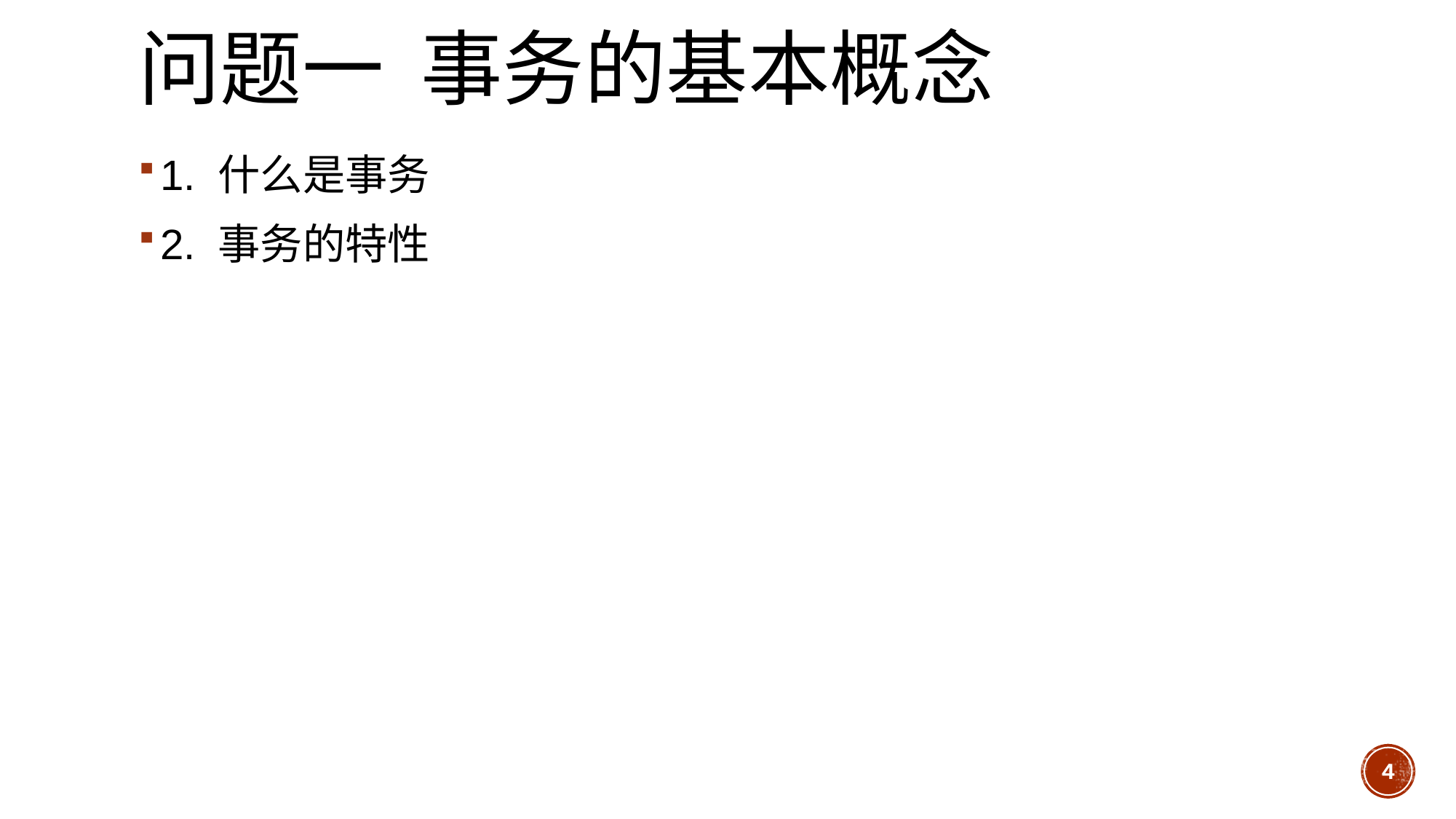

# 问题一  事务的基本概念
1. 什么是事务
2. 事务的特性

4